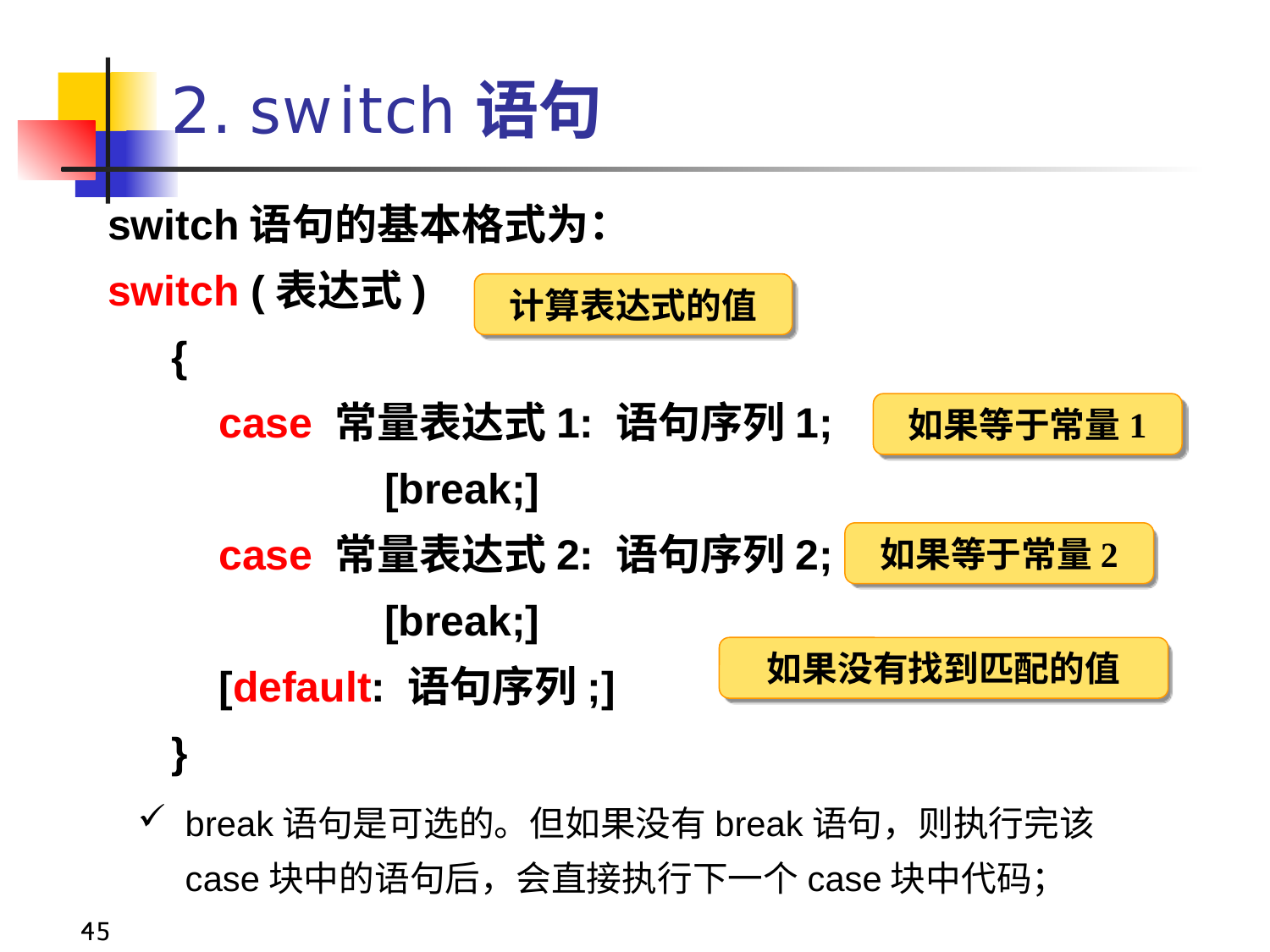

# 2. switch语句
switch语句的基本格式为：
switch (表达式)
{
    case 常量表达式1: 语句序列1;
                  [break;]
    case 常量表达式2: 语句序列2;
                  [break;]
    [default: 语句序列;]
}
计算表达式的值
如果等于常量1
如果等于常量2
如果没有找到匹配的值
break语句是可选的。但如果没有break语句，则执行完该case块中的语句后，会直接执行下一个case块中代码；
45